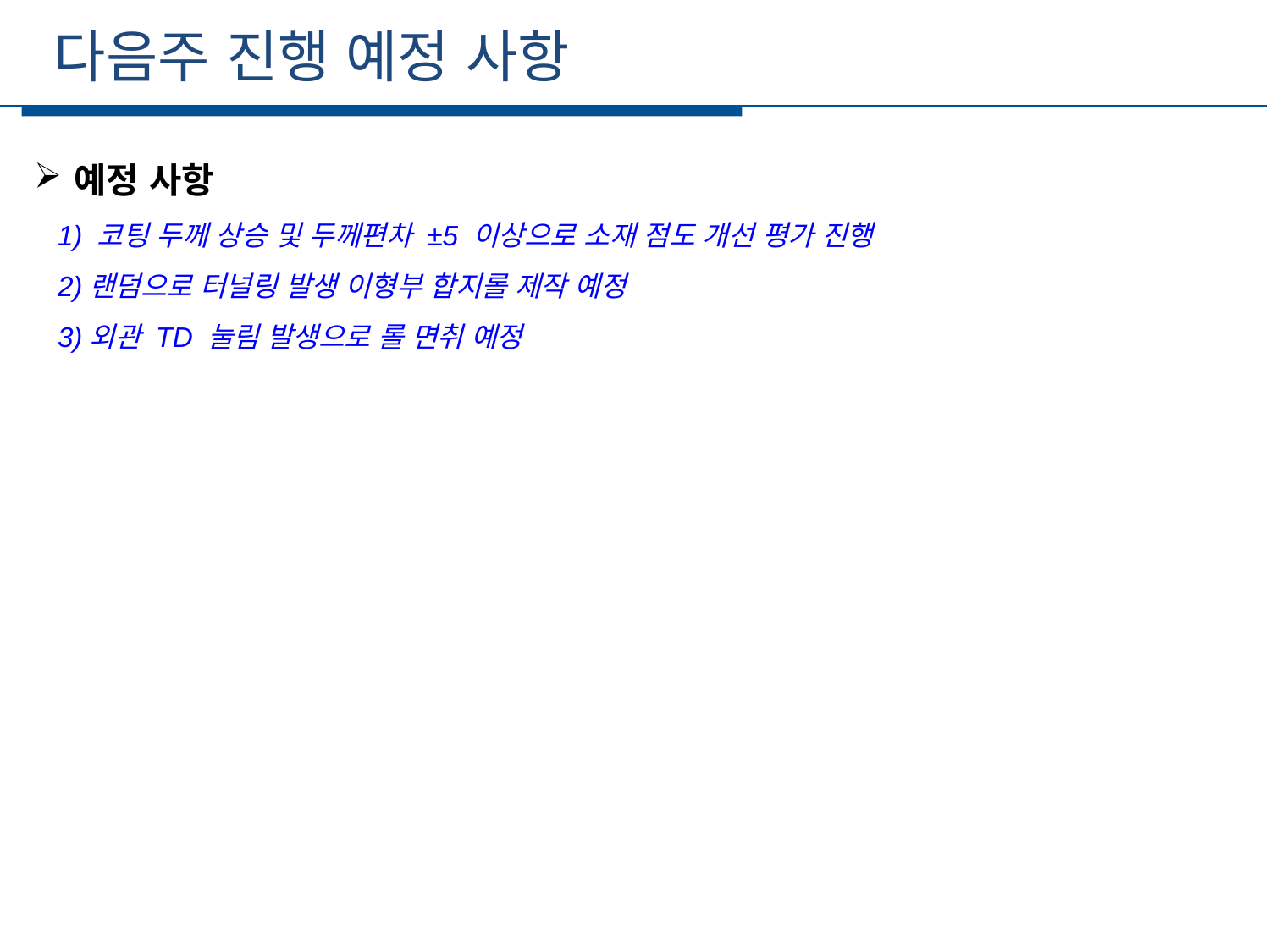

다음주 진행 예정 사항
세부일정

예정 사항
   1) 코팅 두께 상승 및 두께편차 ±5 이상으로 소재 점도 개선 평가 진행
   2)랜덤으로 터널링 발생 이형부 합지롤 제작 예정
   3)외관 TD 눌림 발생으로 롤 면취 예정